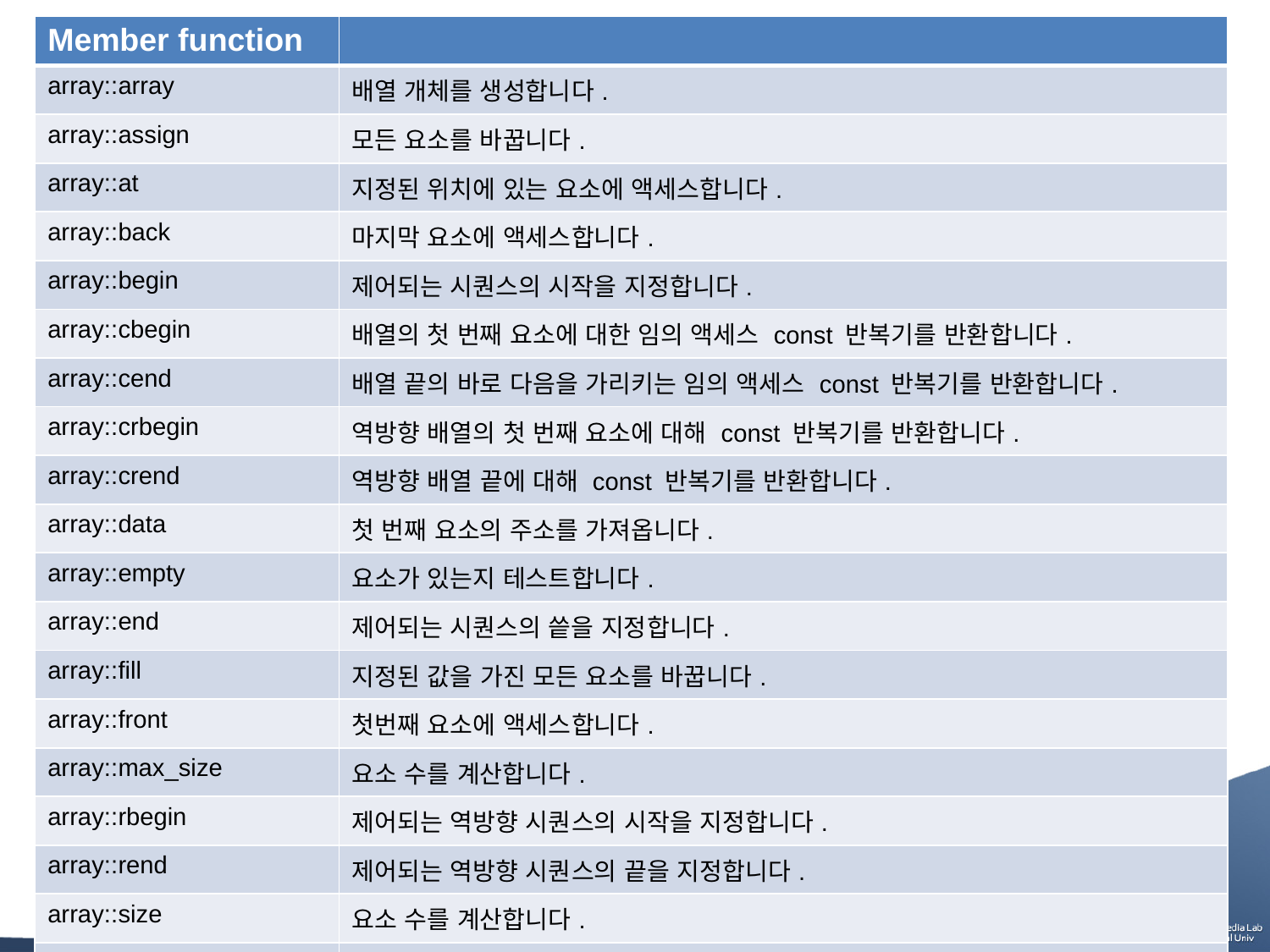

| Member function |  |
| --- | --- |
| array::array | 배열 개체를 생성합니다. |
| array::assign | 모든 요소를 바꿉니다. |
| array::at | 지정된 위치에 있는 요소에 액세스합니다. |
| array::back | 마지막 요소에 액세스합니다. |
| array::begin | 제어되는 시퀀스의 시작을 지정합니다. |
| array::cbegin | 배열의 첫 번째 요소에 대한 임의 액세스 const 반복기를 반환합니다. |
| array::cend | 배열 끝의 바로 다음을 가리키는 임의 액세스 const 반복기를 반환합니다. |
| array::crbegin | 역방향 배열의 첫 번째 요소에 대해 const 반복기를 반환합니다. |
| array::crend | 역방향 배열 끝에 대해 const 반복기를 반환합니다. |
| array::data | 첫 번째 요소의 주소를 가져옵니다. |
| array::empty | 요소가 있는지 테스트합니다. |
| array::end | 제어되는 시퀀스의 씉을 지정합니다. |
| array::fill | 지정된 값을 가진 모든 요소를 바꿉니다. |
| array::front | 첫번째 요소에 액세스합니다. |
| array::max\_size | 요소 수를 계산합니다. |
| array::rbegin | 제어되는 역방향 시퀀스의 시작을 지정합니다. |
| array::rend | 제어되는 역방향 시퀀스의 끝을 지정합니다. |
| array::size | 요소 수를 계산합니다. |
| array::swap | 두 컨테이너의 내용을 바꿉니다. |